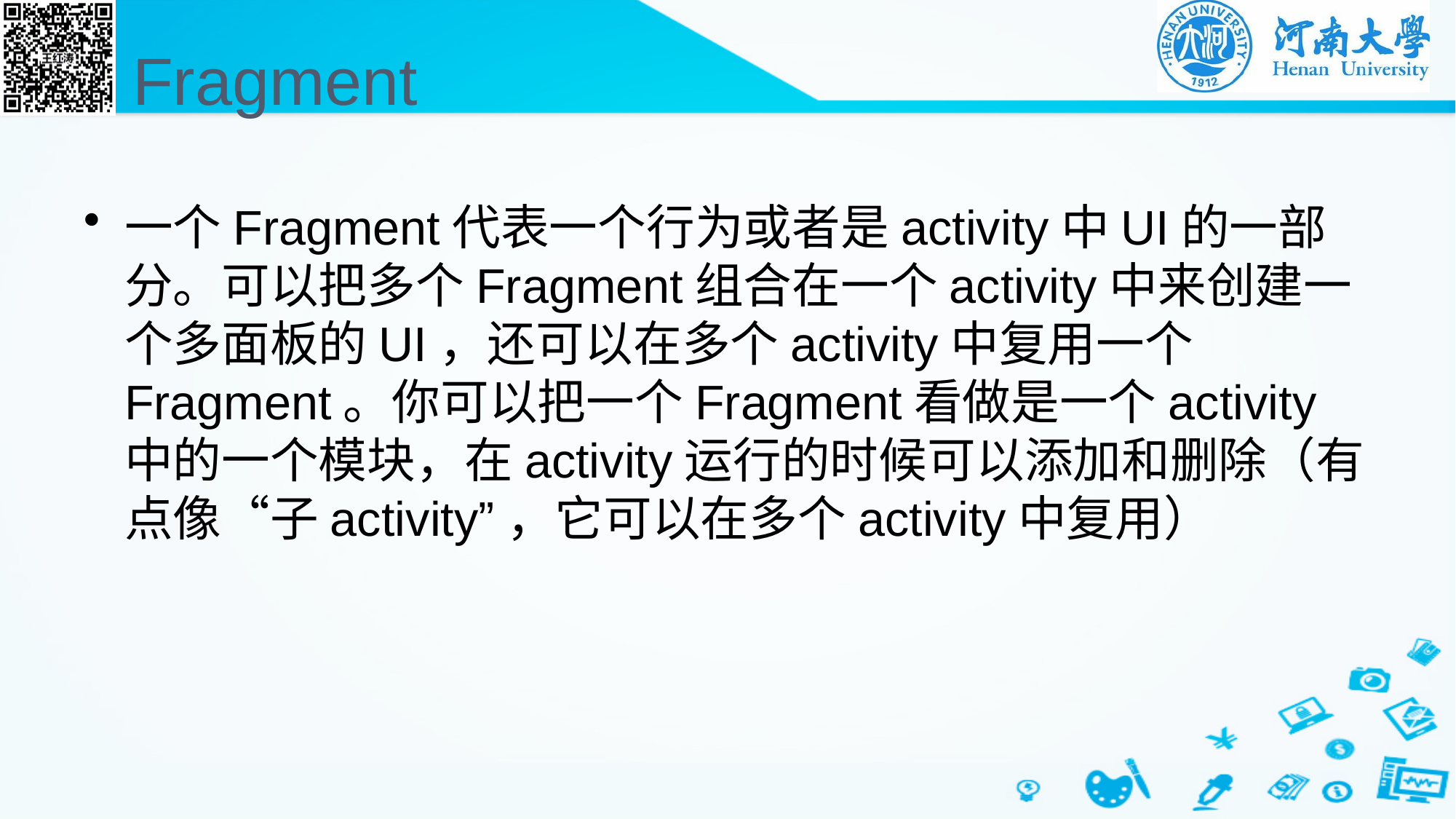

# Fragment
一个Fragment代表一个行为或者是activity中UI的一部分。可以把多个Fragment组合在一个activity中来创建一个多面板的UI，还可以在多个activity中复用一个Fragment。你可以把一个Fragment看做是一个activity中的一个模块，在activity运行的时候可以添加和删除（有点像“子activity”，它可以在多个activity中复用）